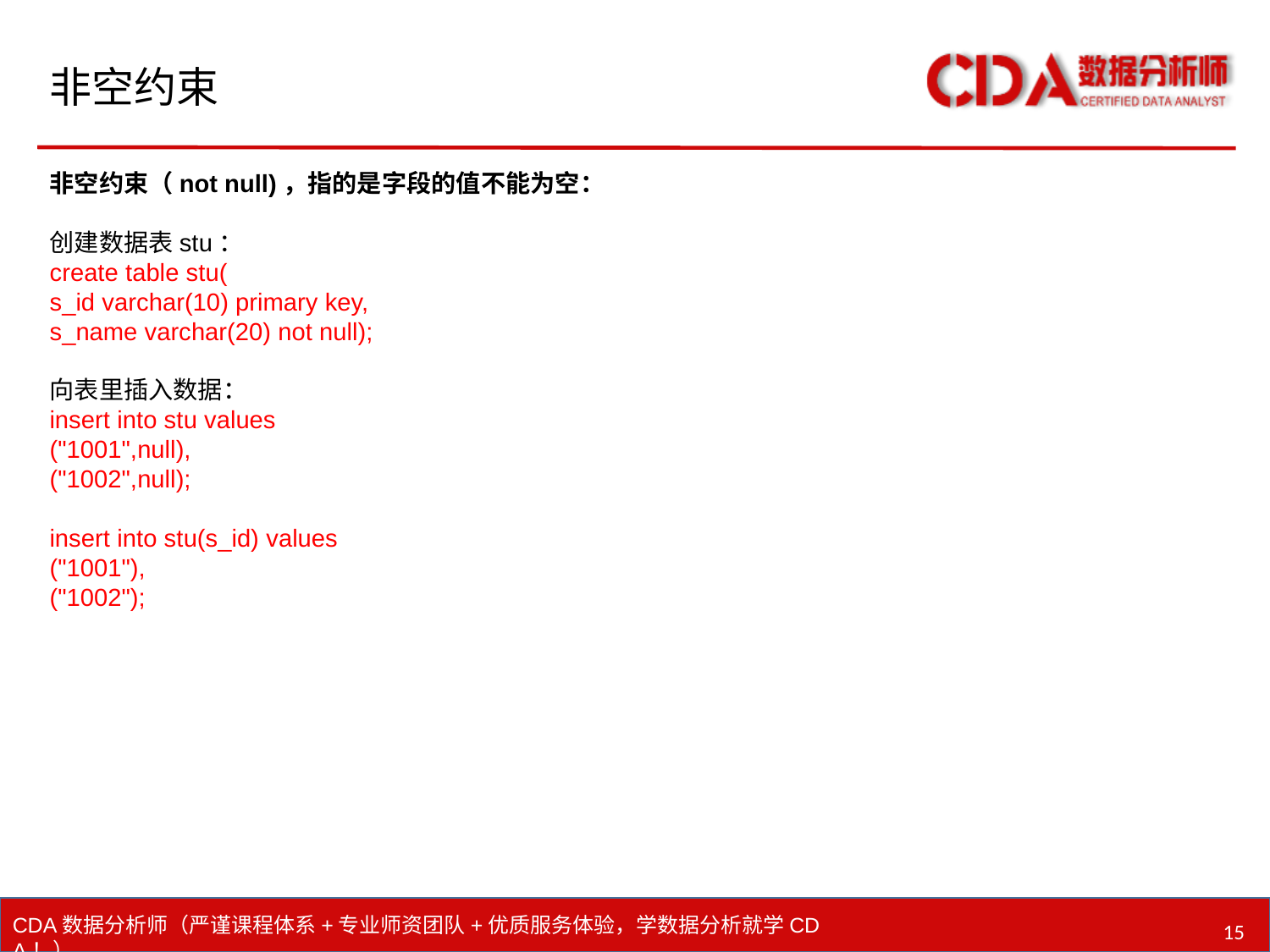

# 非空约束
非空约束（not null)，指的是字段的值不能为空：

创建数据表stu：
create table stu(
s_id varchar(10) primary key,
s_name varchar(20) not null);

向表里插入数据：
insert into stu values
("1001",null),
("1002",null);

insert into stu(s_id) values
("1001"),
("1002");

15